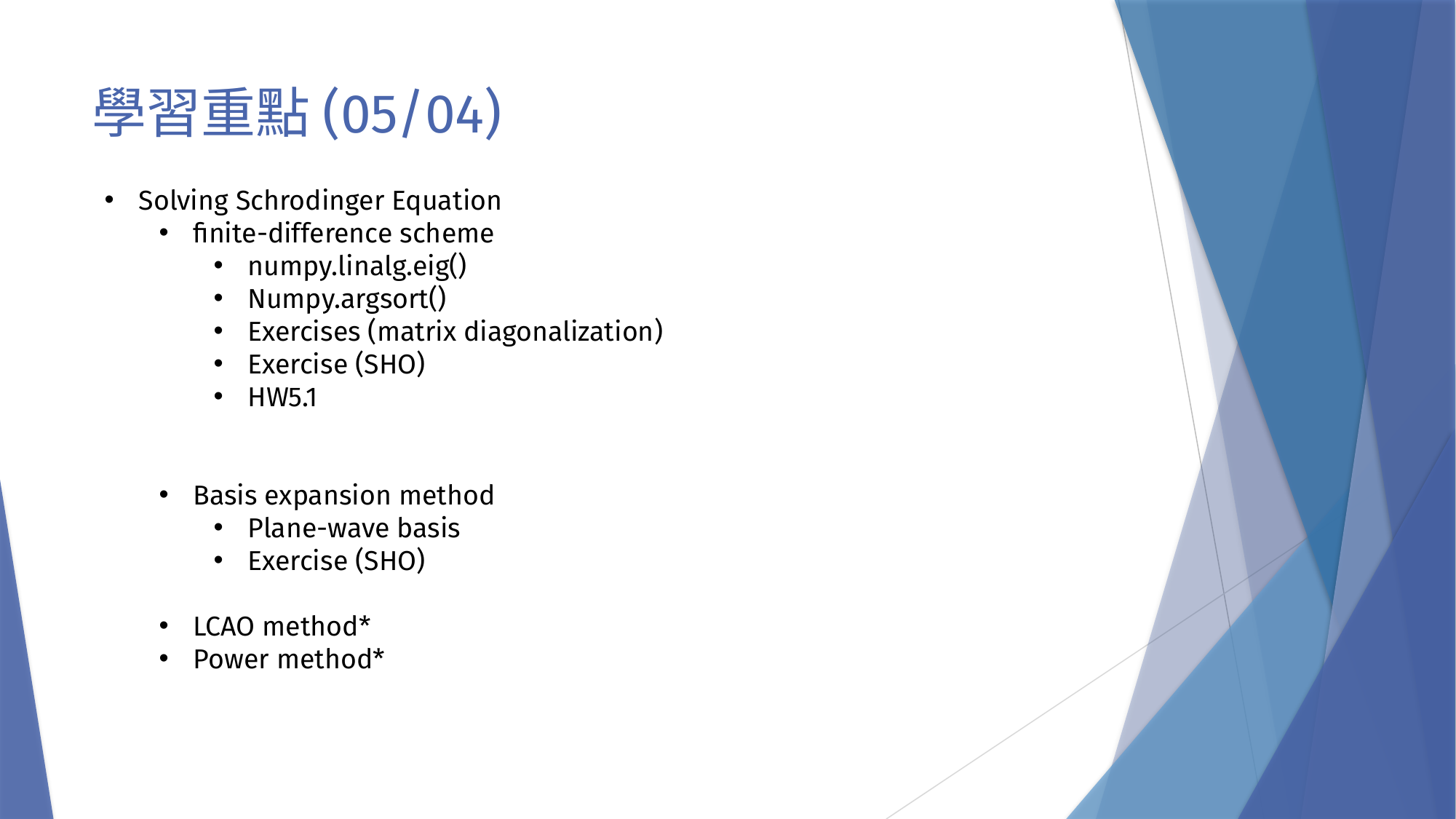

# 學習重點(05/04)
Solving Schrodinger Equation
finite-difference scheme
numpy.linalg.eig()
Numpy.argsort()
Exercises (matrix diagonalization)
Exercise (SHO)
HW5.1

Basis expansion method
Plane-wave basis
Exercise (SHO)

LCAO method*
Power method*